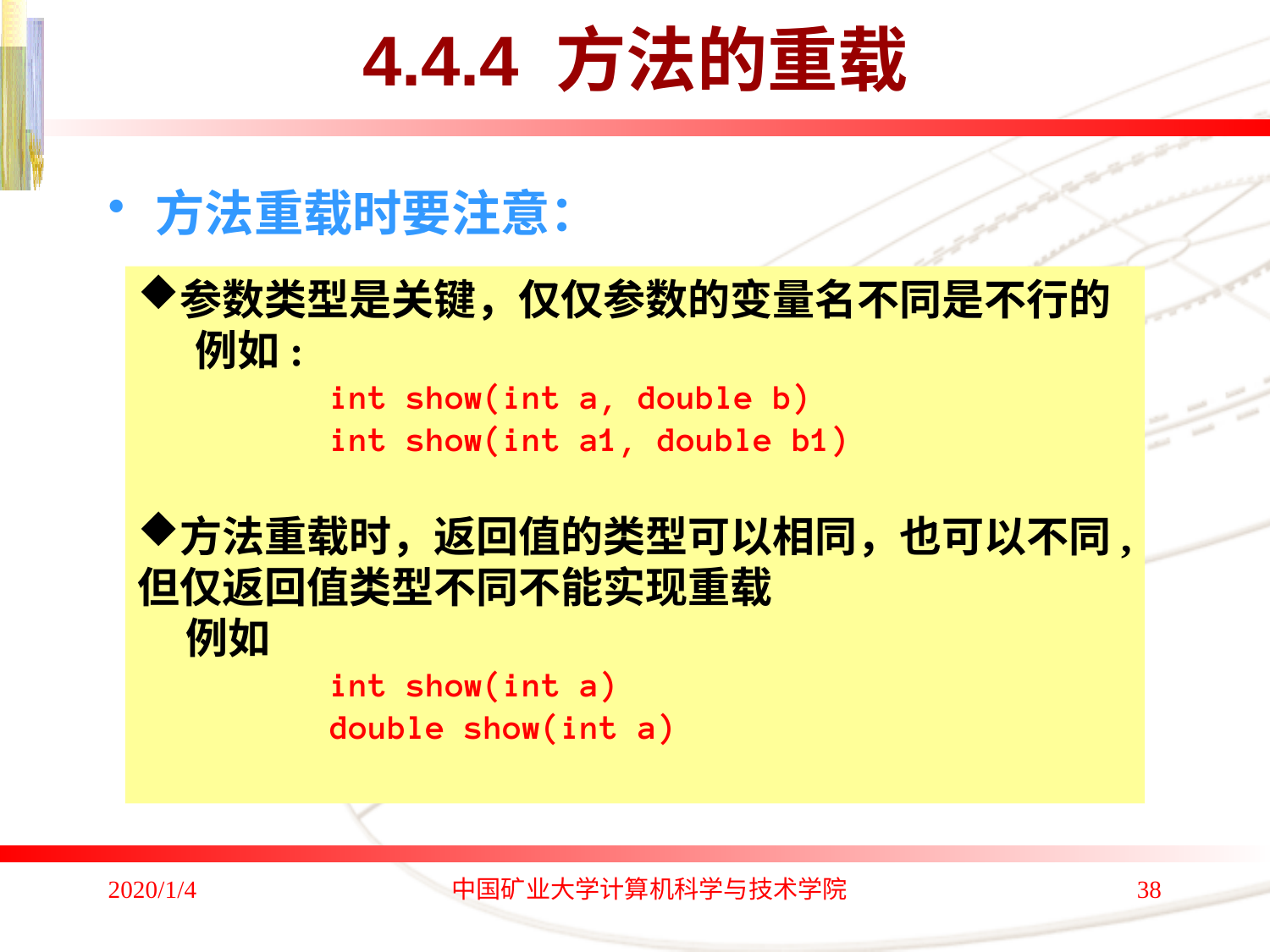

# 4.4.4 方法的重载
方法重载时要注意：

参数类型是关键，仅仅参数的变量名不同是不行的
     例如:
          int show(int a, double b)
          int show(int a1, double b1)

方法重载时，返回值的类型可以相同，也可以不同,
但仅返回值类型不同不能实现重载
    例如
          int show(int a)
          double show(int a)

2020/1/4
中国矿业大学计算机科学与技术学院
38